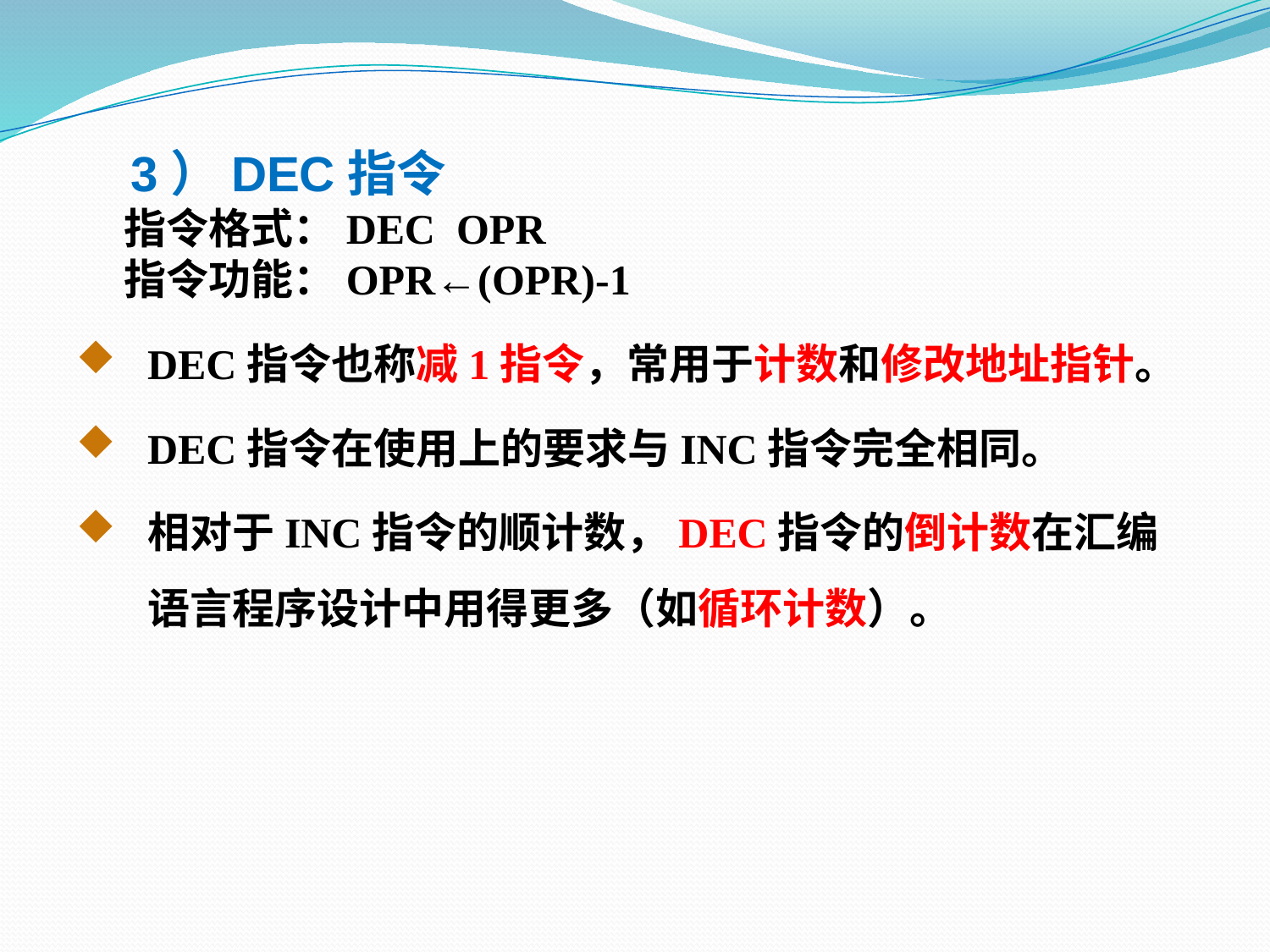

3）DEC指令
    指令格式：DEC  OPR
    指令功能：OPR←(OPR)-1
DEC指令也称减1指令，常用于计数和修改地址指针。
DEC指令在使用上的要求与INC指令完全相同。
相对于INC指令的顺计数，DEC指令的倒计数在汇编语言程序设计中用得更多（如循环计数）。